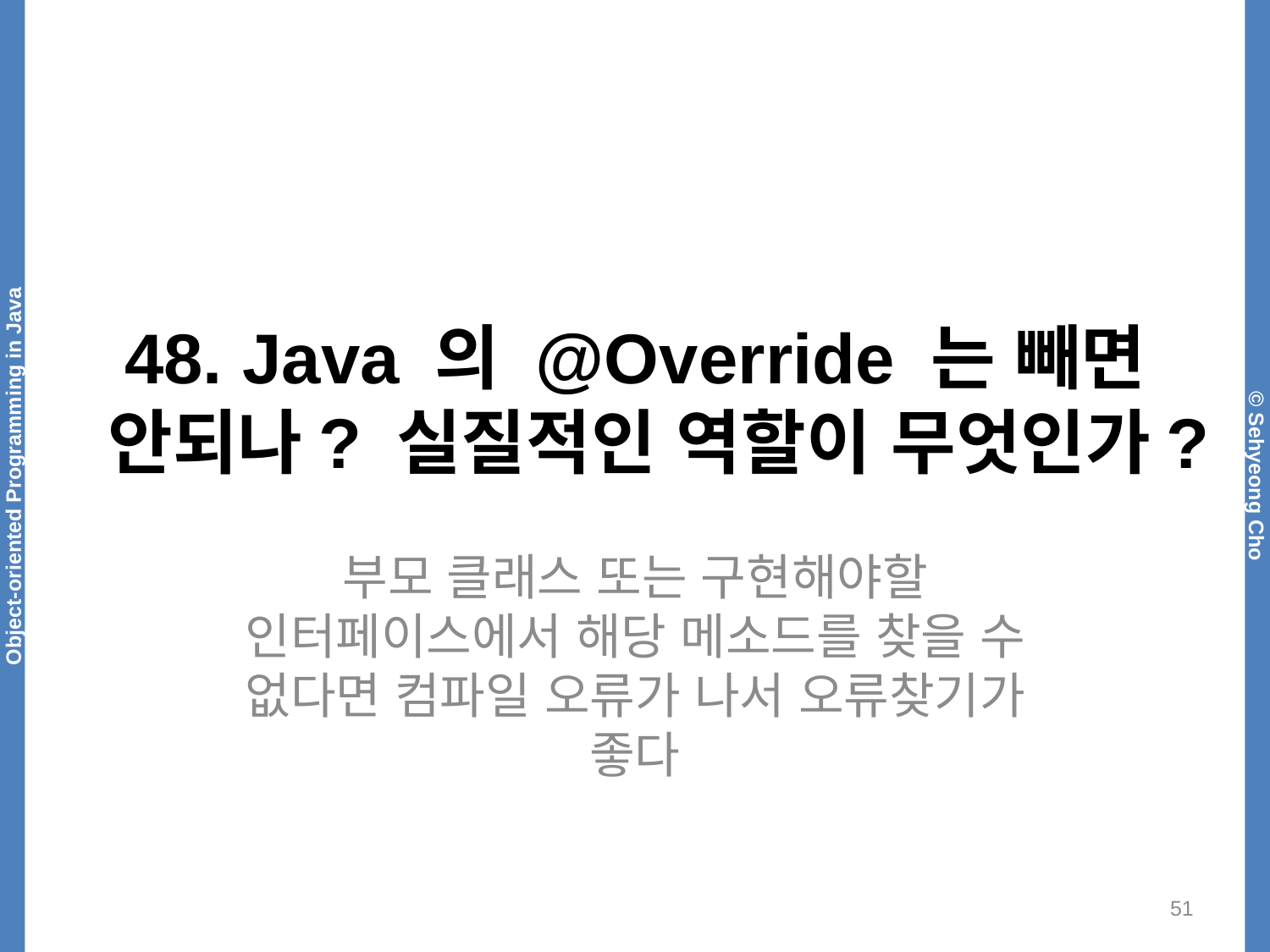

# 48. Java 의 @Override 는 빼면 안되나? 실질적인 역할이 무엇인가?
부모 클래스 또는 구현해야할 인터페이스에서 해당 메소드를 찾을 수 없다면 컴파일 오류가 나서 오류찾기가 좋다
51